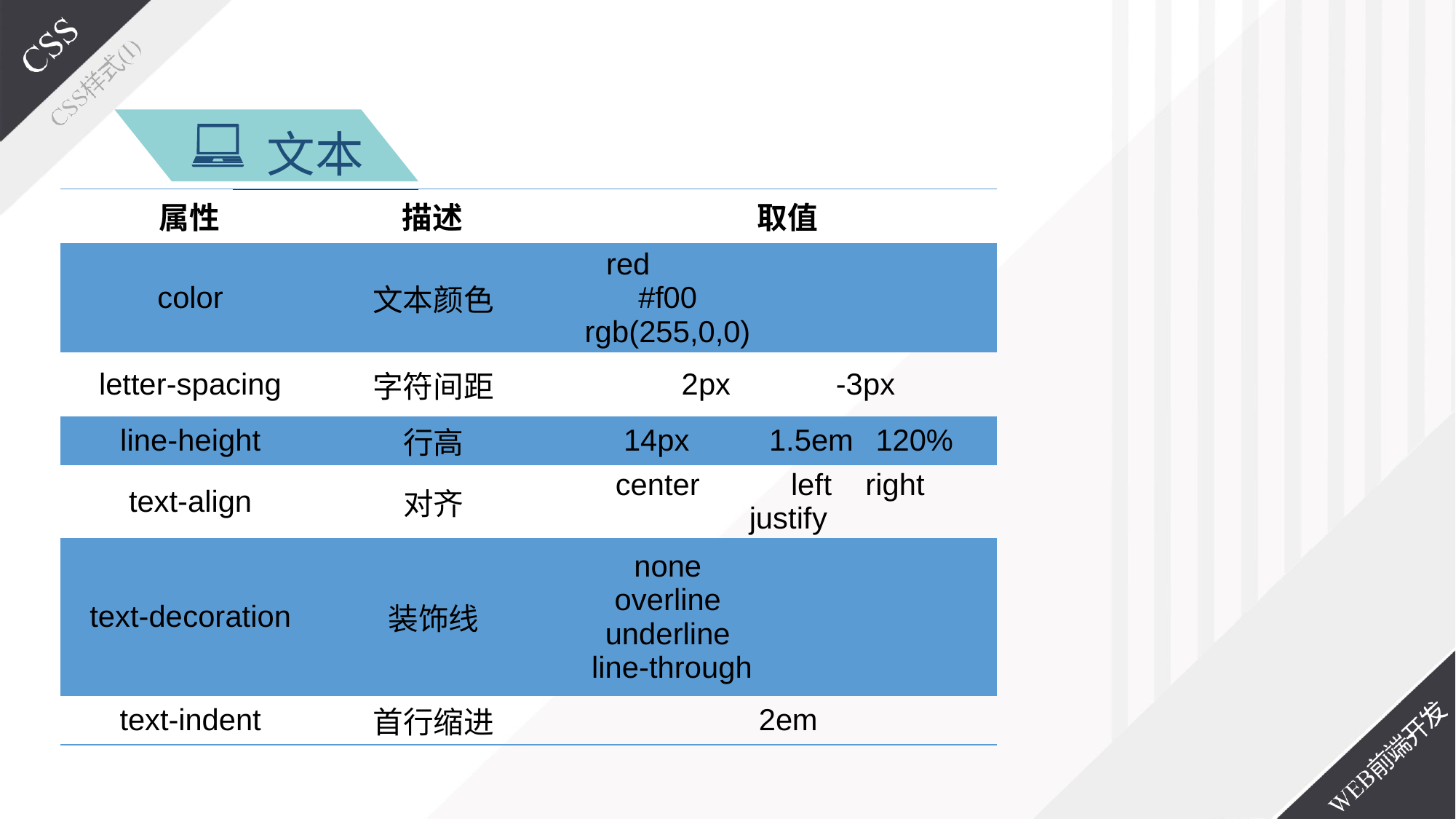

文本

| 属性 | 描述 | 取值 |
| --- | --- | --- |
| color | 文本颜色 | red #f00 rgb(255,0,0) |
| letter-spacing | 字符间距 | 2px -3px |
| line-height | 行高 | 14px 1.5em 120% |
| text-align | 对齐 | center left right justify |
| text-decoration | 装饰线 | none overline underline line-through |
| text-indent | 首行缩进 | 2em |